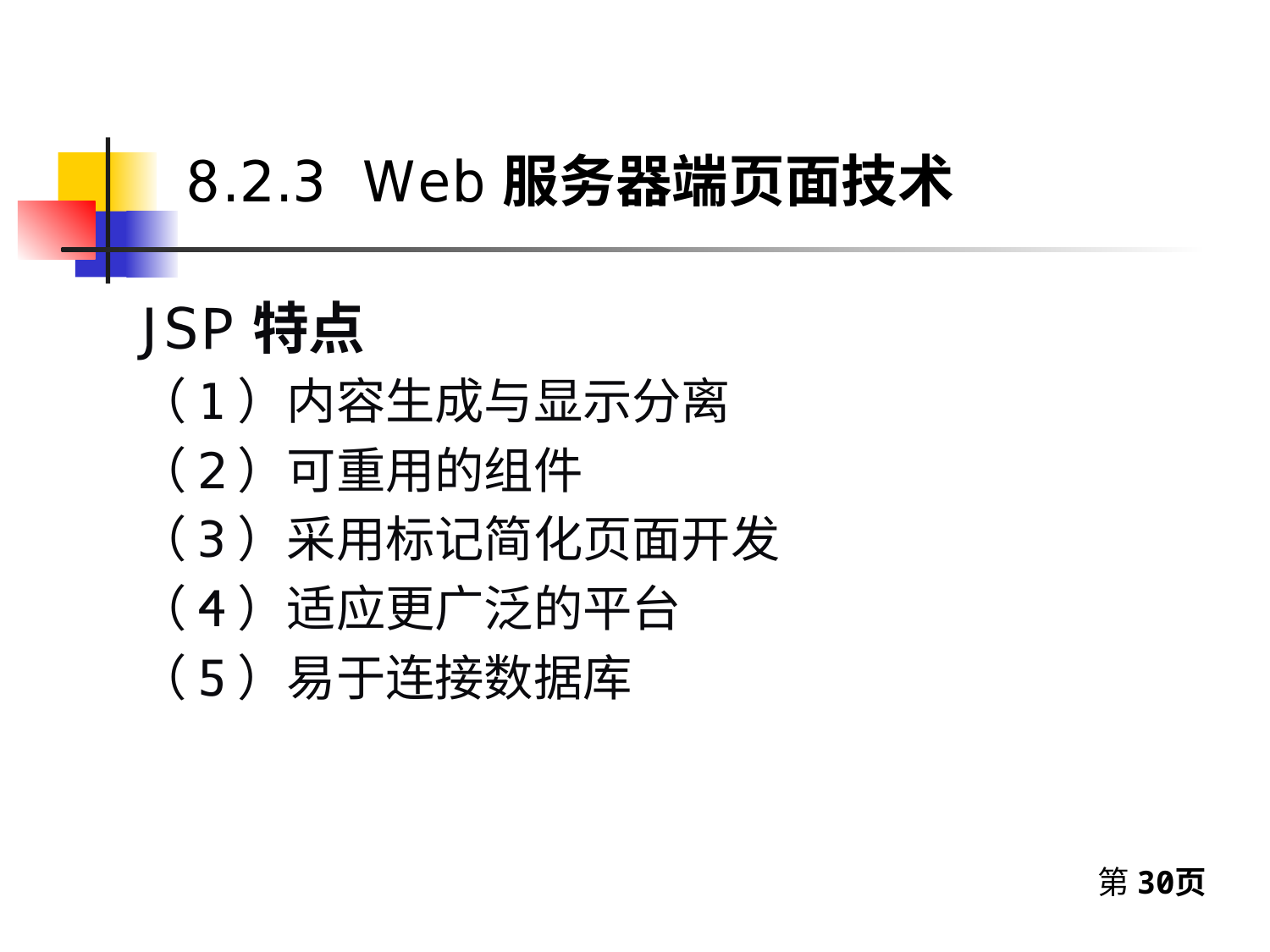

8.2.3  Web服务器端页面技术
JSP特点
（1）内容生成与显示分离
（2）可重用的组件
（3）采用标记简化页面开发
（4）适应更广泛的平台
（5）易于连接数据库